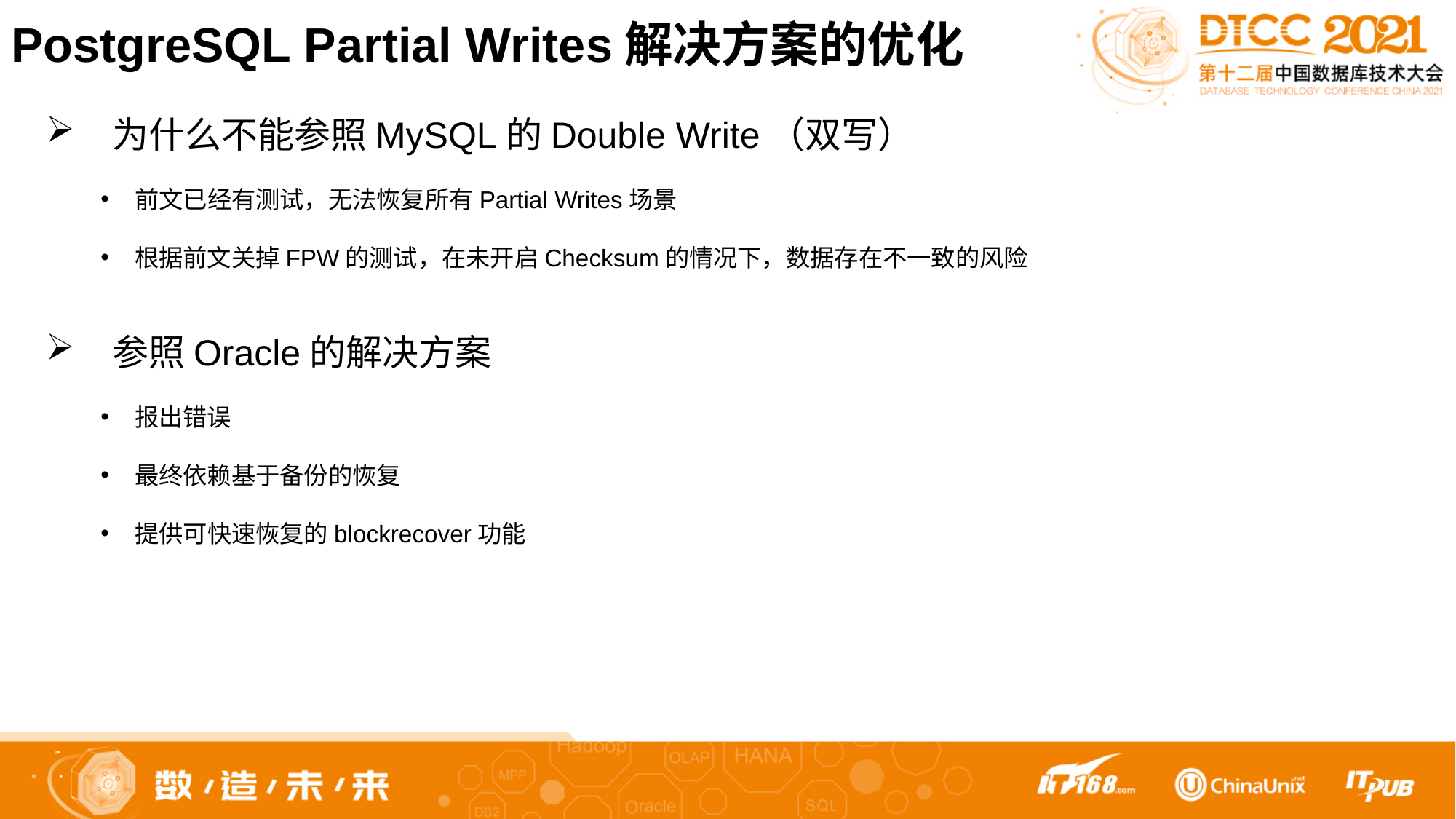

PostgreSQL Partial Writes解决方案的优化
  为什么不能参照MySQL的Double Write（双写）

前文已经有测试，无法恢复所有Partial Writes场景

根据前文关掉FPW的测试，在未开启Checksum的情况下，数据存在不一致的风险

  参照Oracle的解决方案

报出错误

最终依赖基于备份的恢复

提供可快速恢复的blockrecover功能